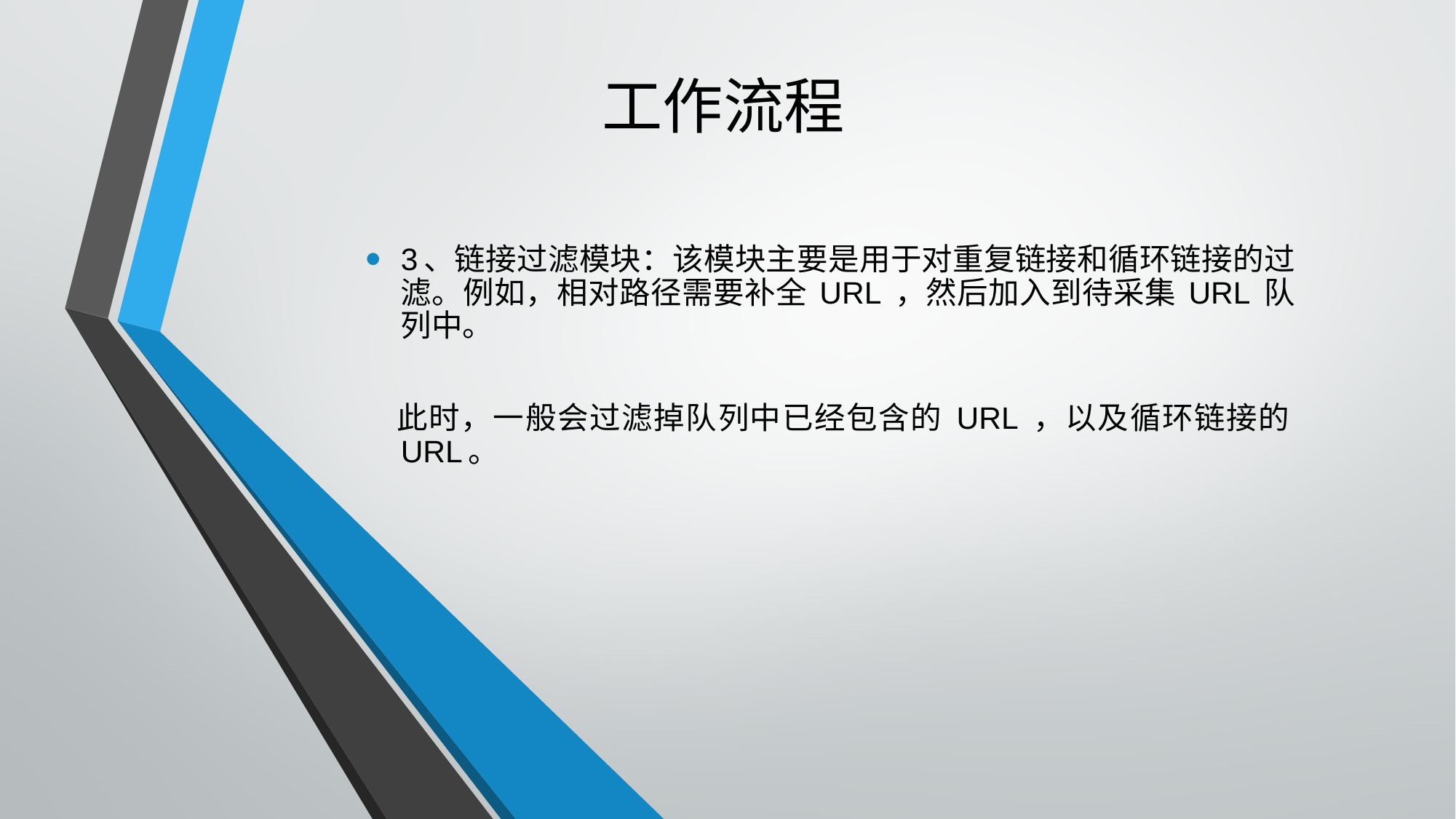

工作流程
3、链接过滤模块：该模块主要是用于对重复链接和循环链接的过滤。例如，相对路径需要补全 URL ，然后加入到待采集 URL 队列中。

   此时，一般会过滤掉队列中已经包含的 URL ，以及循环链接的URL。